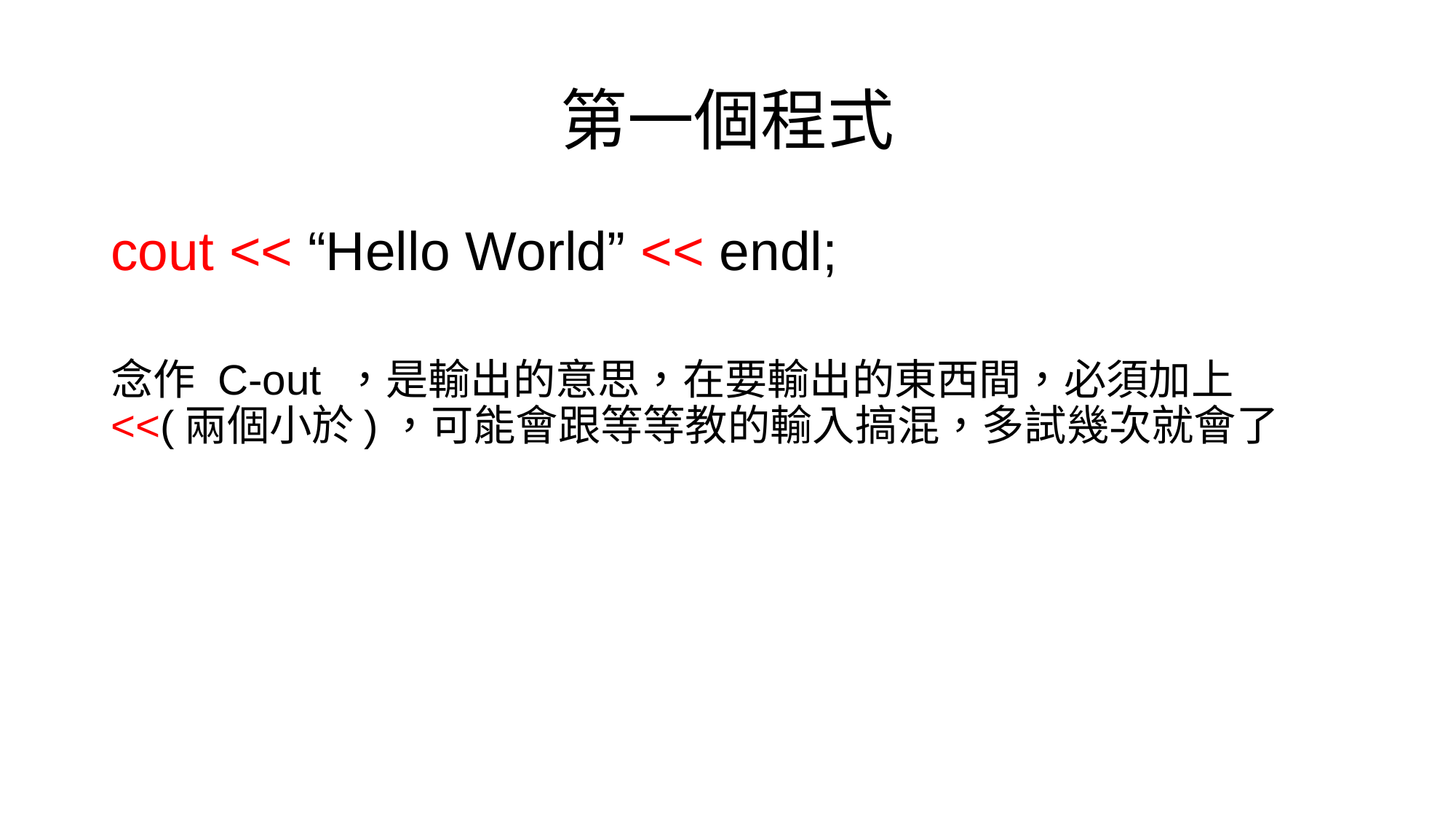

# 第一個程式
cout << “Hello World” << endl;

念作 C-out ，是輸出的意思，在要輸出的東西間，必須加上<<(兩個小於)，可能會跟等等教的輸入搞混，多試幾次就會了